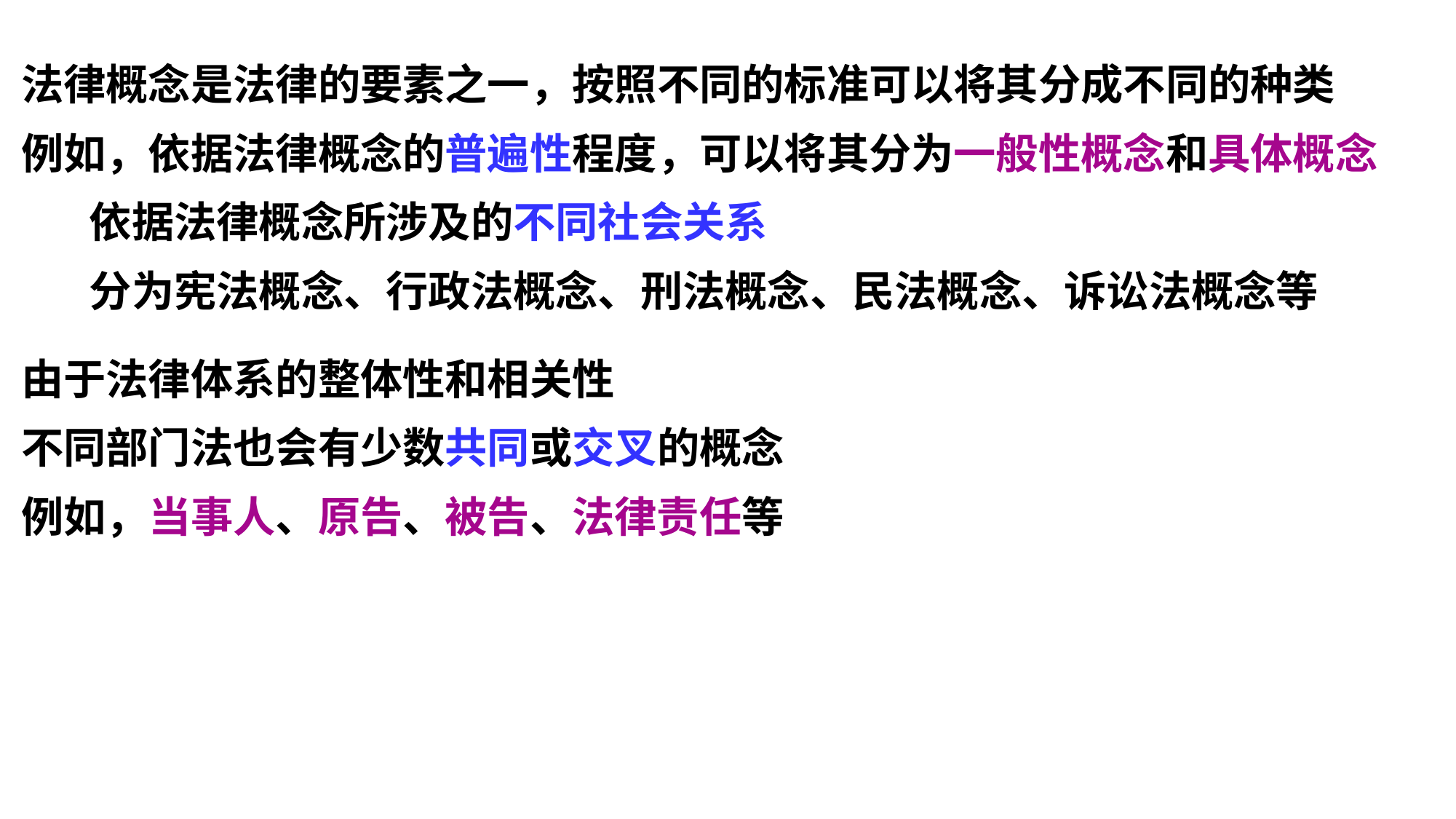

法律概念是法律的要素之一，按照不同的标准可以将其分成不同的种类
例如，依据法律概念的普遍性程度，可以将其分为一般性概念和具体概念
      依据法律概念所涉及的不同社会关系
      分为宪法概念、行政法概念、刑法概念、民法概念、诉讼法概念等

由于法律体系的整体性和相关性
不同部门法也会有少数共同或交叉的概念
例如，当事人、原告、被告、法律责任等